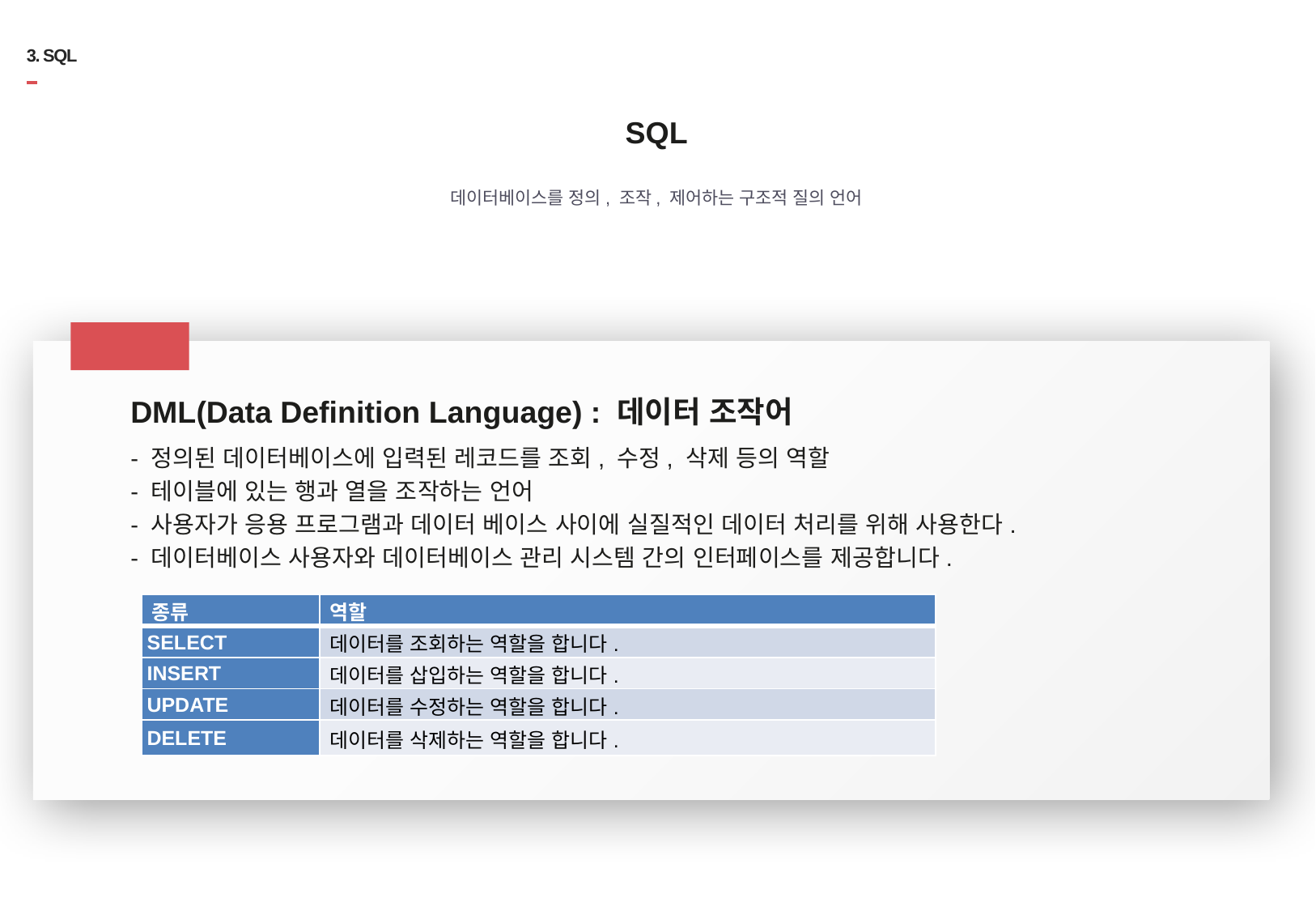

# 3. SQL
SQL
데이터베이스를 정의, 조작, 제어하는 구조적 질의 언어
DML

DML(Data Definition Language) : 데이터 조작어
- 정의된 데이터베이스에 입력된 레코드를 조회, 수정, 삭제 등의 역할
- 테이블에 있는 행과 열을 조작하는 언어
- 사용자가 응용 프로그램과 데이터 베이스 사이에 실질적인 데이터 처리를 위해 사용한다.
- 데이터베이스 사용자와 데이터베이스 관리 시스템 간의 인터페이스를 제공합니다.
| 종류 | 역할 |
| --- | --- |
| SELECT | 데이터를 조회하는 역할을 합니다. |
| INSERT | 데이터를 삽입하는 역할을 합니다. |
| UPDATE | 데이터를 수정하는 역할을 합니다. |
| DELETE | 데이터를 삭제하는 역할을 합니다. |